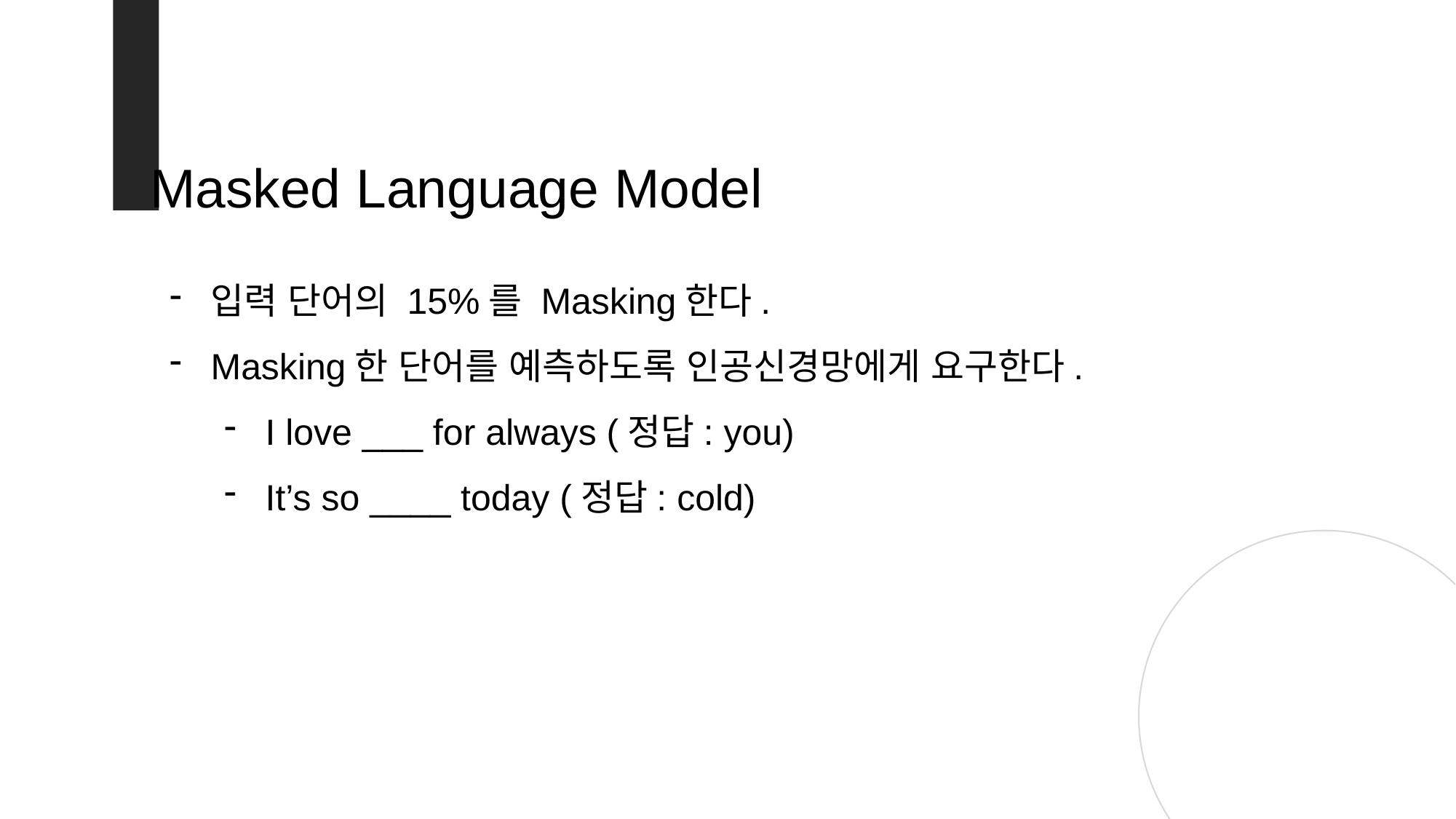

Masked Language Model
입력 단어의 15%를 Masking한다.
Masking한 단어를 예측하도록 인공신경망에게 요구한다.
I love ___ for always (정답: you)
It’s so ____ today (정답: cold)